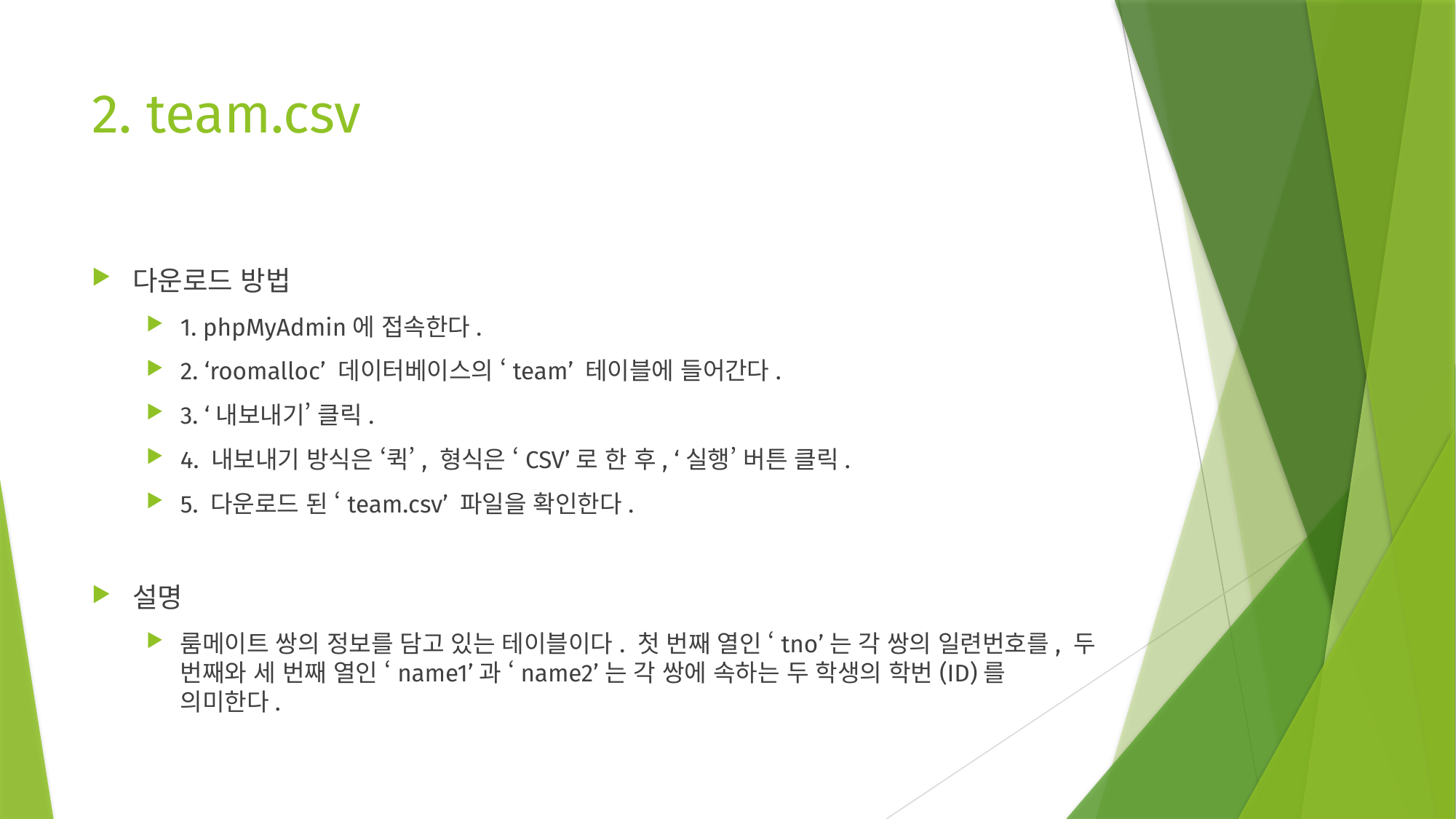

# 2. team.csv
다운로드 방법
1. phpMyAdmin에 접속한다.
2. ‘roomalloc’ 데이터베이스의 ‘team’ 테이블에 들어간다.
3. ‘내보내기’ 클릭.
4. 내보내기 방식은 ‘퀵’, 형식은 ‘CSV’로 한 후, ‘실행’ 버튼 클릭.
5. 다운로드 된 ‘team.csv’ 파일을 확인한다.

설명
룸메이트 쌍의 정보를 담고 있는 테이블이다. 첫 번째 열인 ‘tno’는 각 쌍의 일련번호를, 두 번째와 세 번째 열인 ‘name1’과 ‘name2’는 각 쌍에 속하는 두 학생의 학번(ID)를 의미한다.